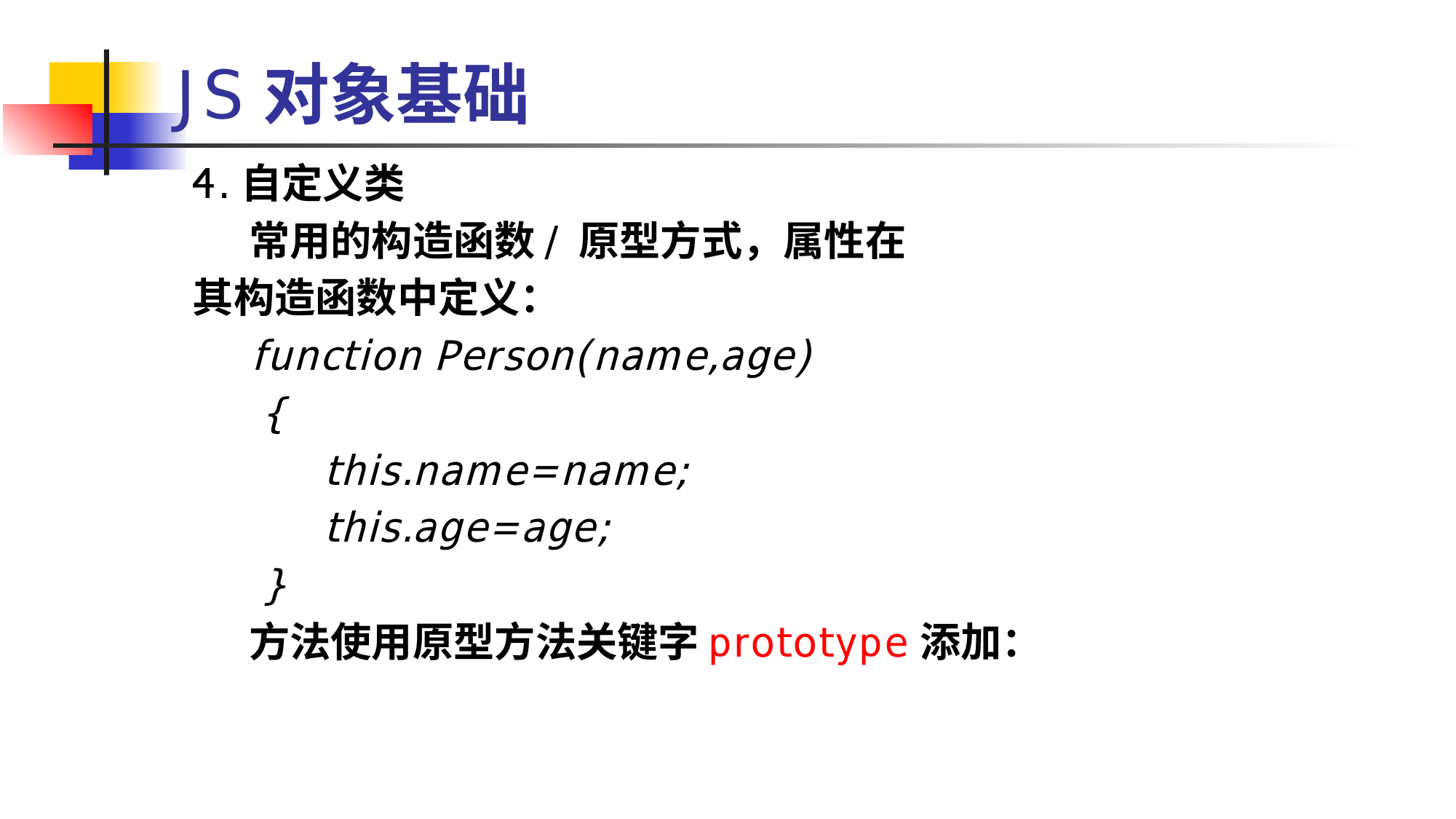

JS对象基础
4.自定义类
     常用的构造函数/原型方式，属性在
其构造函数中定义：
     function Person(name,age)
      {
           this.name=name;
           this.age=age;
      }
     方法使用原型方法关键字prototype添加：